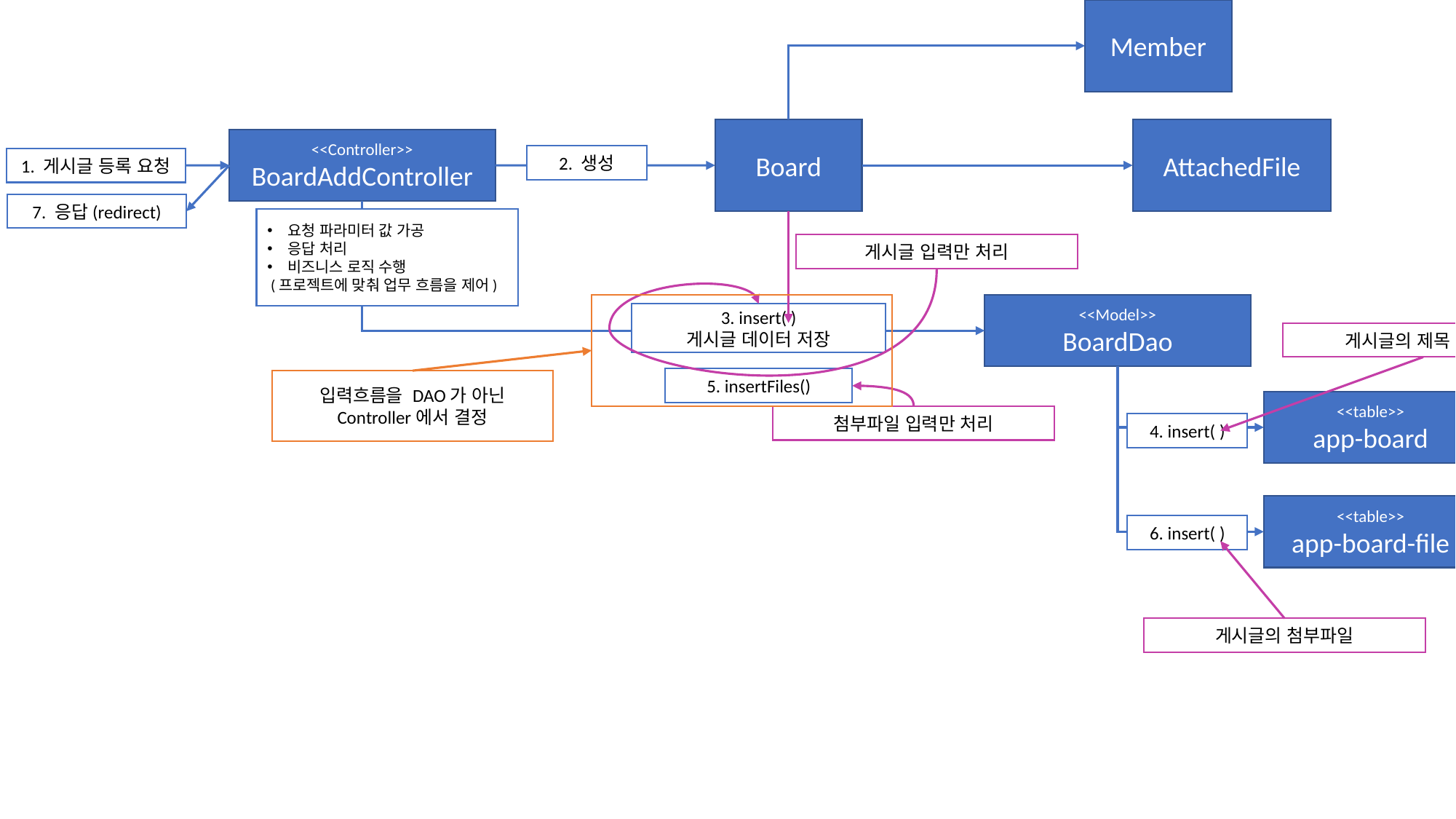

Member
AttachedFile
Board
<<Controller>>
BoardAddController
2. 생성
1. 게시글 등록 요청
7. 응답(redirect)
요청 파라미터 값 가공
응답 처리
비즈니스 로직 수행
 (프로젝트에 맞춰 업무 흐름을 제어)
게시글 입력만 처리

<<Model>>
BoardDao
3. insert( )
게시글 데이터 저장
게시글의 제목, 내용
5. insertFiles()
입력흐름을 DAO가 아닌 Controller에서 결정
<<table>>
app-board
첨부파일 입력만 처리
4. insert( )
<<table>>
app-board-file
6. insert( )
게시글의 첨부파일